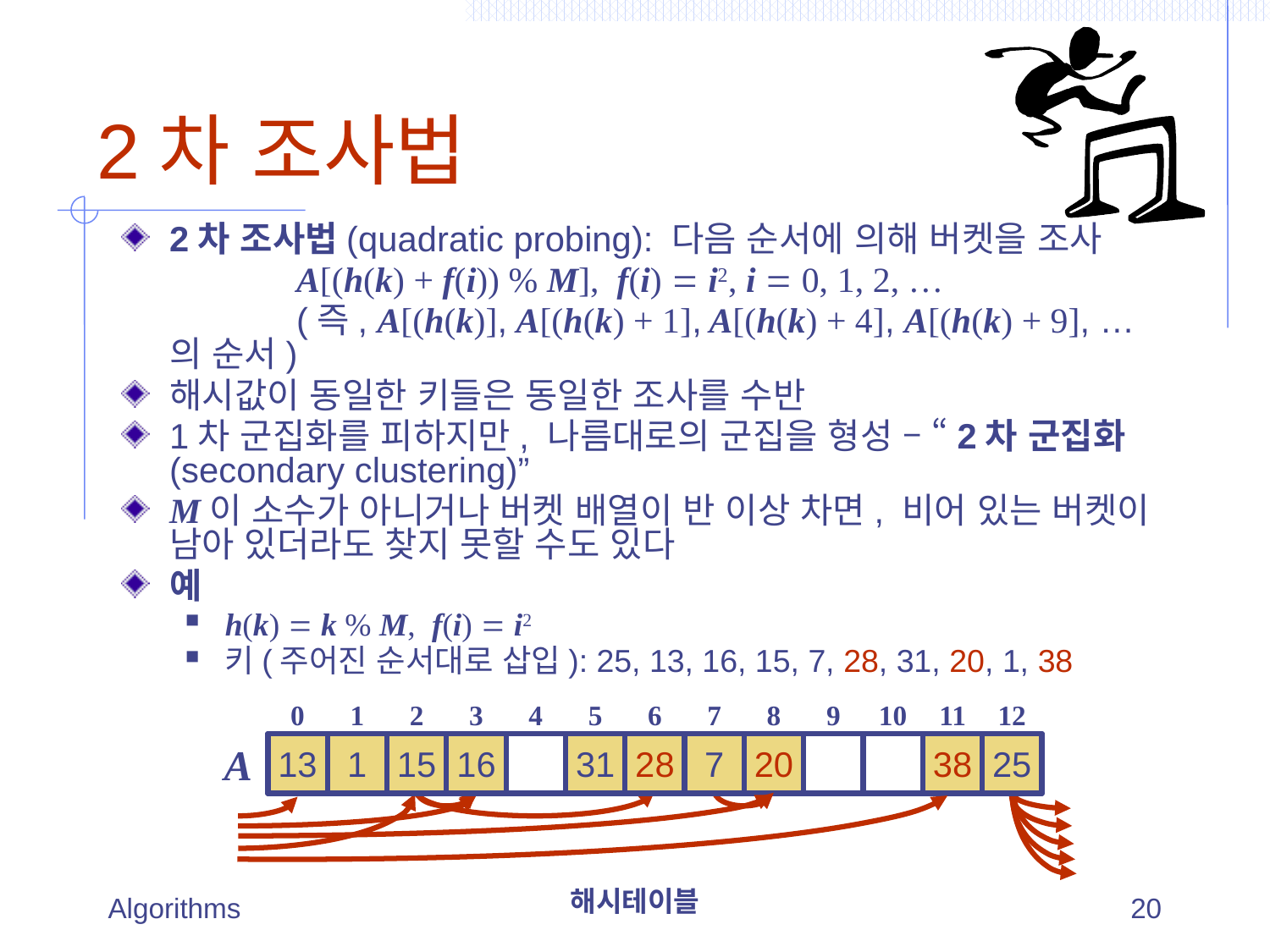

# 2차 조사법

2차 조사법(quadratic probing): 다음 순서에 의해 버켓을 조사
		A[(h(k) + f(i)) % M],  f(i) = i2, i = 0, 1, 2, …
		(즉, A[(h(k)], A[(h(k) + 1], A[(h(k) + 4], A[(h(k) + 9], …의 순서)
해시값이 동일한 키들은 동일한 조사를 수반
1차 군집화를 피하지만, 나름대로의 군집을 형성 – “2차 군집화(secondary clustering)”
M이 소수가 아니거나 버켓 배열이 반 이상 차면, 비어 있는 버켓이 남아 있더라도 찾지 못할 수도 있다
예
h(k) = k % M,  f(i) = i2
키(주어진 순서대로 삽입): 25, 13, 16, 15, 7, 28, 31, 20, 1, 38
0
1
2
3
4
5
6
7
8
9
10
11
12

A

13

1

15

16

31

28

7

20

38

25

Algorithms
해시테이블
20